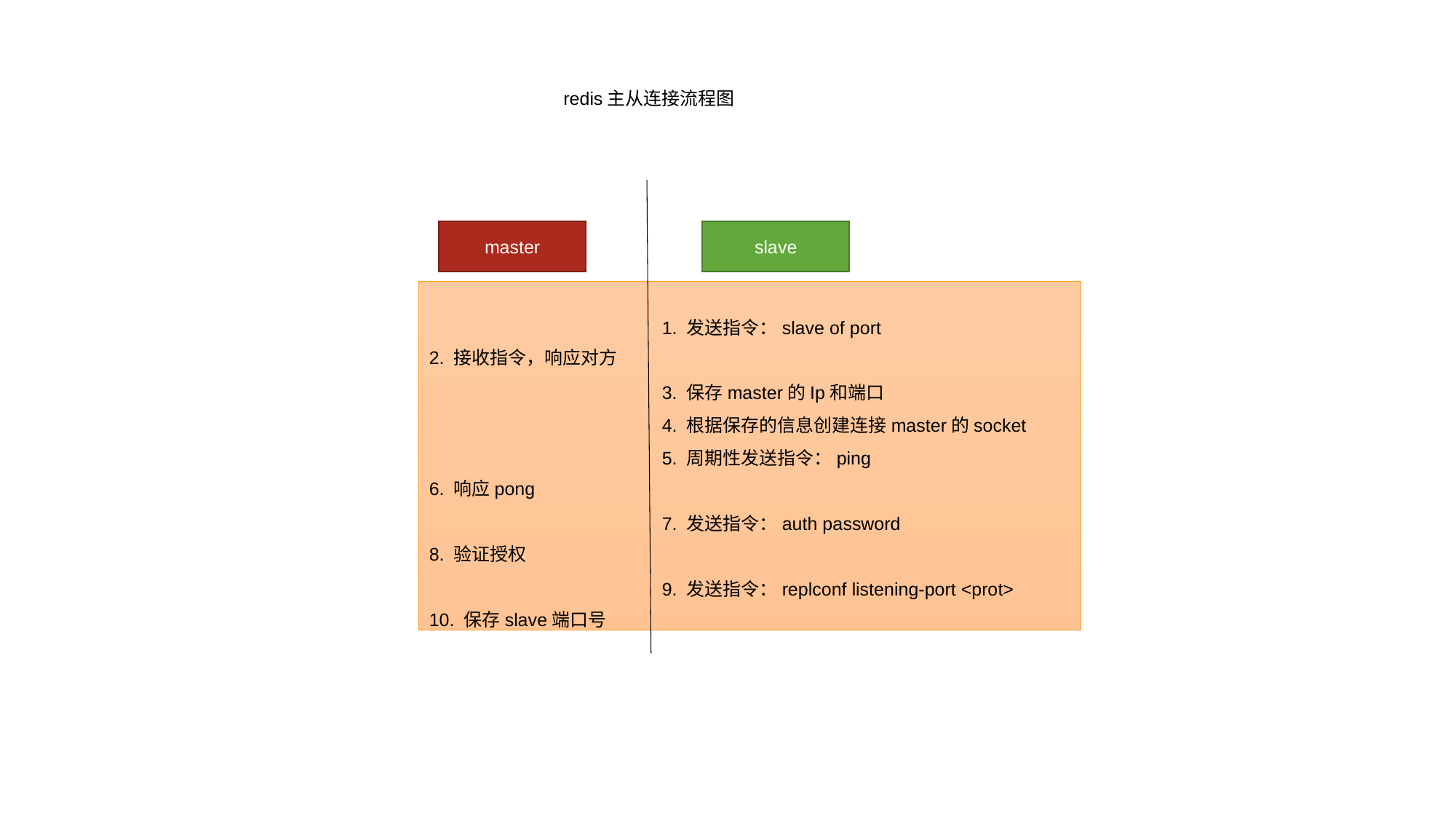

redis主从连接流程图
master
slave

1. 发送指令：slave of port

3. 保存master的Ip和端口
4. 根据保存的信息创建连接master的socket
5. 周期性发送指令：ping

7. 发送指令：auth password

9. 发送指令：replconf listening-port <prot>
2. 接收指令，响应对方

6. 响应pong

8. 验证授权

10. 保存slave端口号